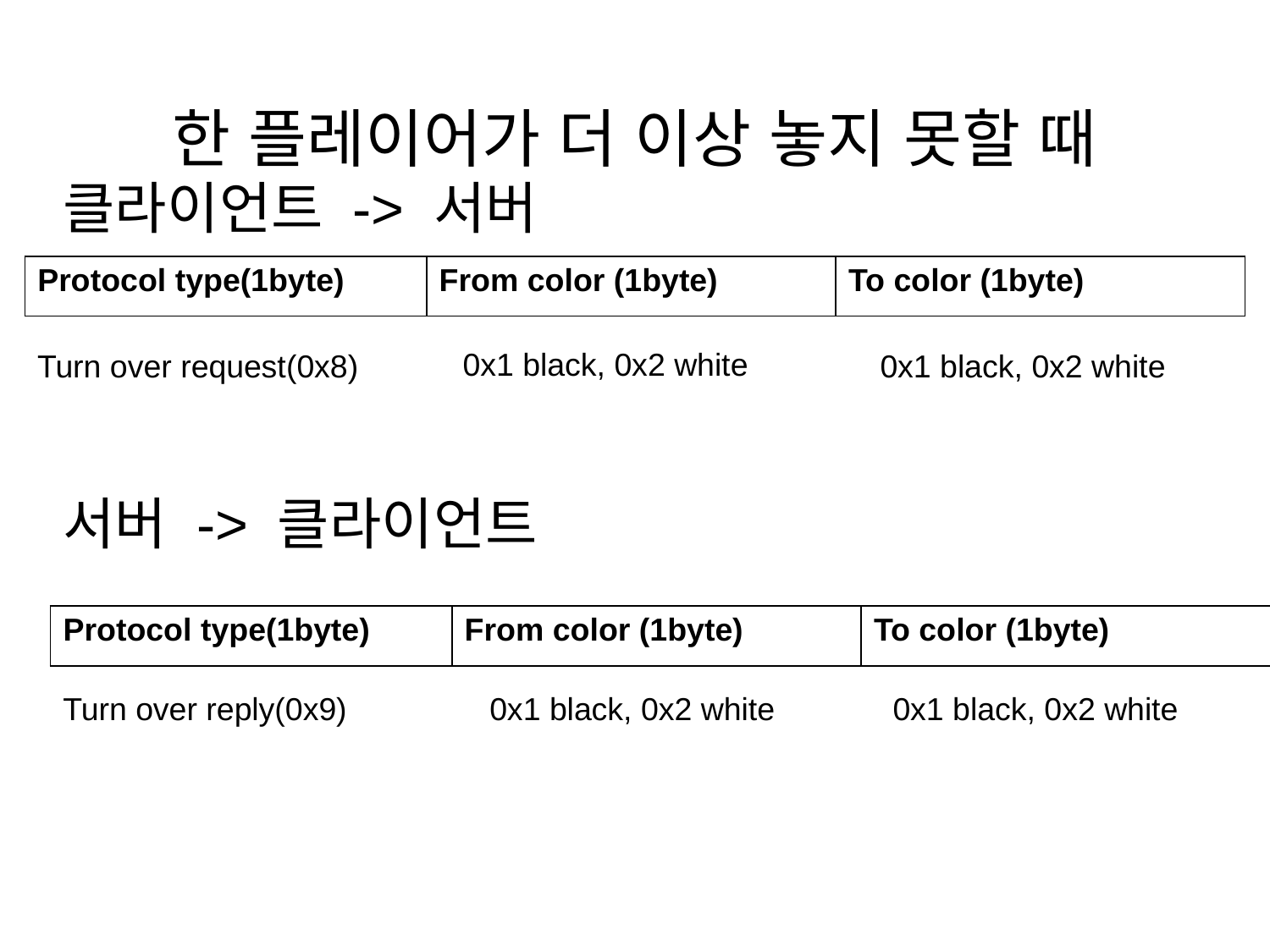

# 한 플레이어가 더 이상 놓지 못할 때
클라이언트 -> 서버

서버 -> 클라이언트

| Protocol type(1byte) | From color (1byte) | To color (1byte) |
| --- | --- | --- |
0x1 black, 0x2 white
Turn over request(0x8)
0x1 black, 0x2 white
| Protocol type(1byte) | From color (1byte) | To color (1byte) |
| --- | --- | --- |
Turn over reply(0x9)
0x1 black, 0x2 white
0x1 black, 0x2 white